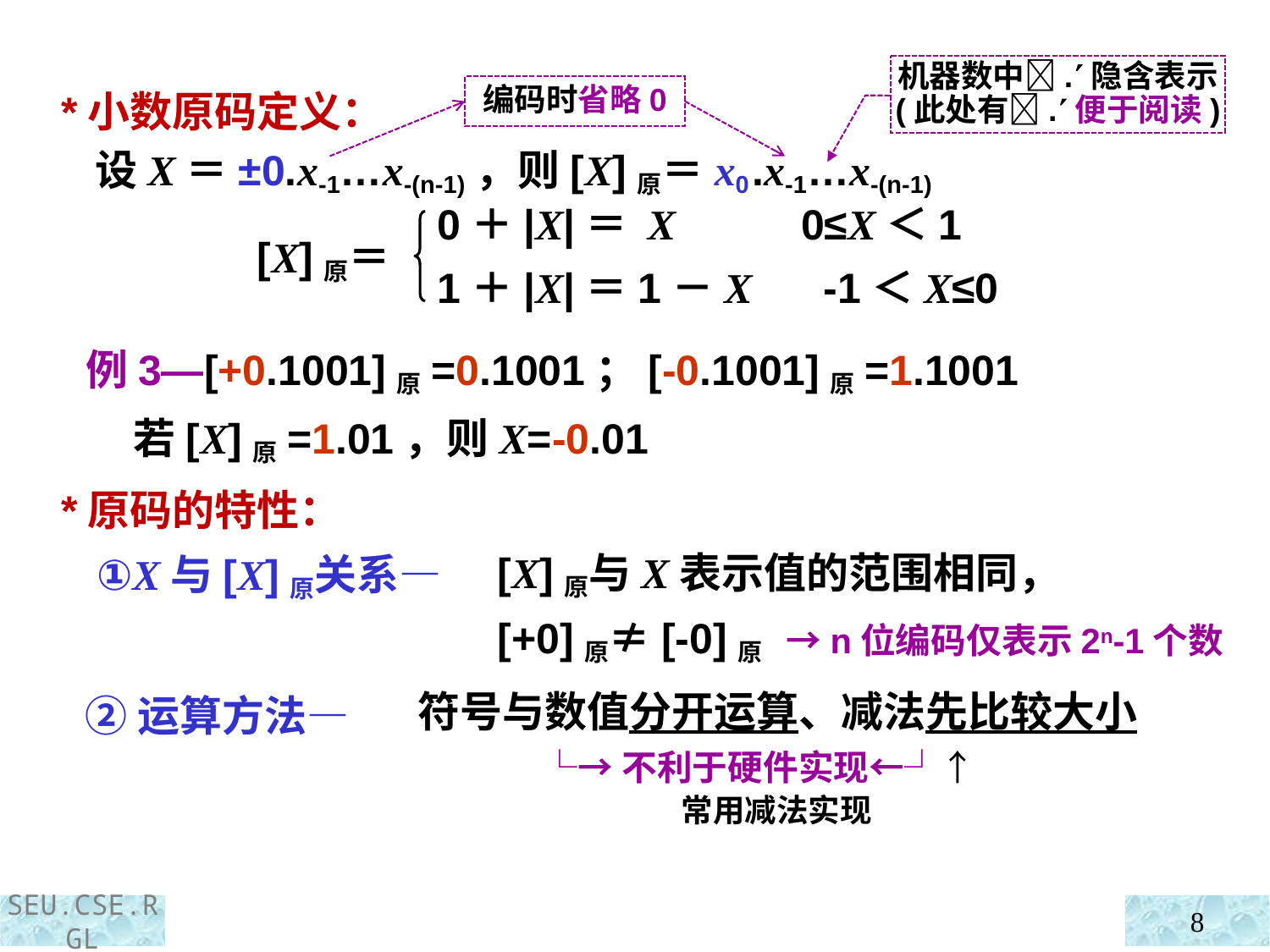

机器数中′.′隐含表示
(此处有′.′便于阅读)
  *小数原码定义：
     设X＝±0.x-1…x-(n-1)，则[X]原＝x0 .x-1…x-(n-1)
编码时省略0
0＋|X|＝ X           0≤X＜1
1＋|X|＝1－X      -1＜X≤0

[X]原＝
    例3—[+0.1001]原=0.1001；[-0.1001]原=1.1001
         若[X]原=1.01，则X=-0.01
  *原码的特性：
     ①X与[X]原关系—

     ②运算方法—
[X]原与X表示值的范围相同，
[+0]原≠[-0]原   →n位编码仅表示2n-1个数
符号与数值分开运算、减法先比较大小
               └→不利于硬件实现←┘↑
                                     常用减法实现
8